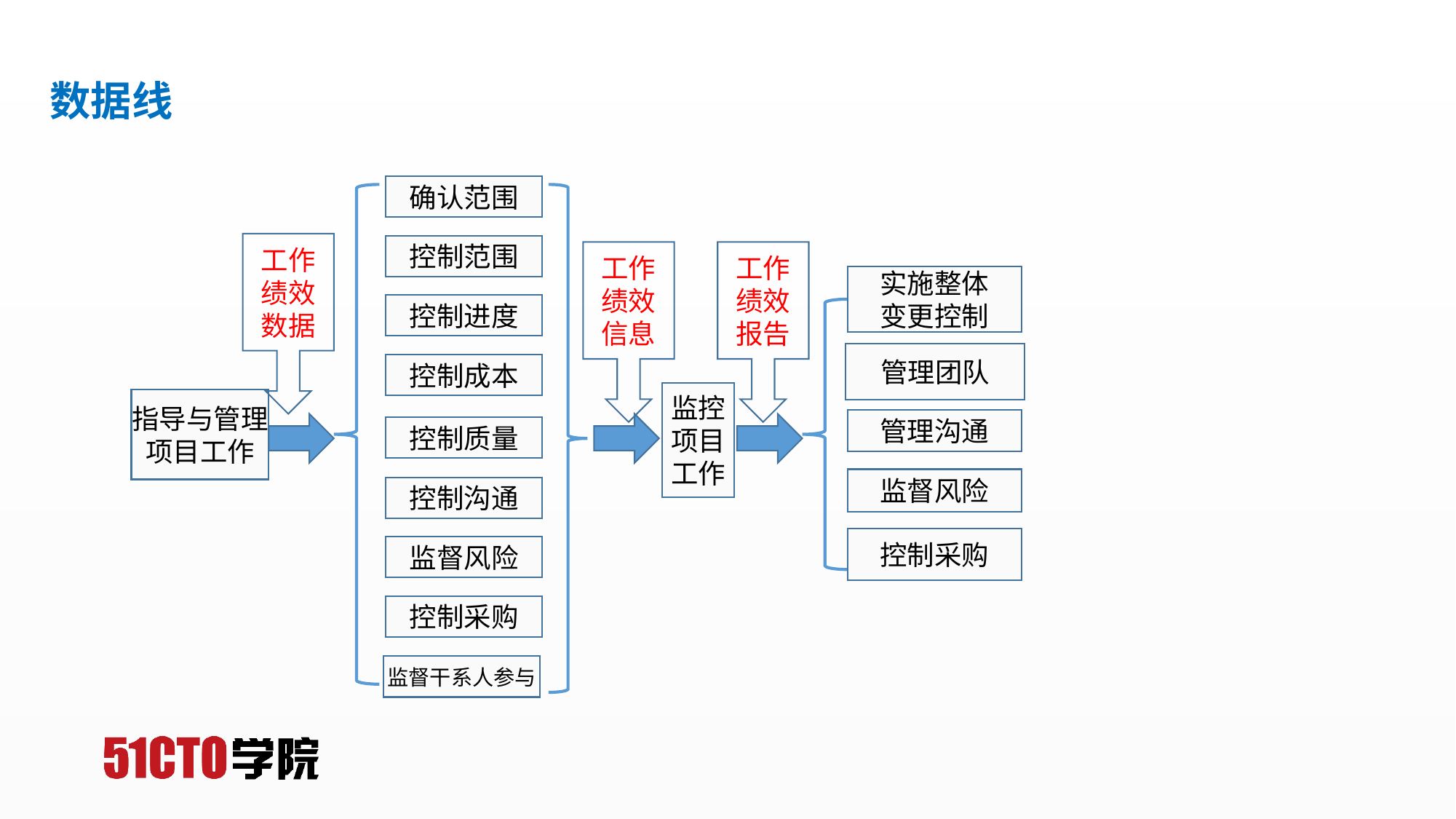

# 数据线
确认范围

工作绩效数据
控制范围
工作绩效信息
工作绩效报告
实施整体
变更控制
控制进度

管理团队
控制成本
监控项目工作
指导与管理项目工作
管理沟通

控制质量
监督风险
控制沟通
控制采购
监督风险
控制采购
监督干系人参与